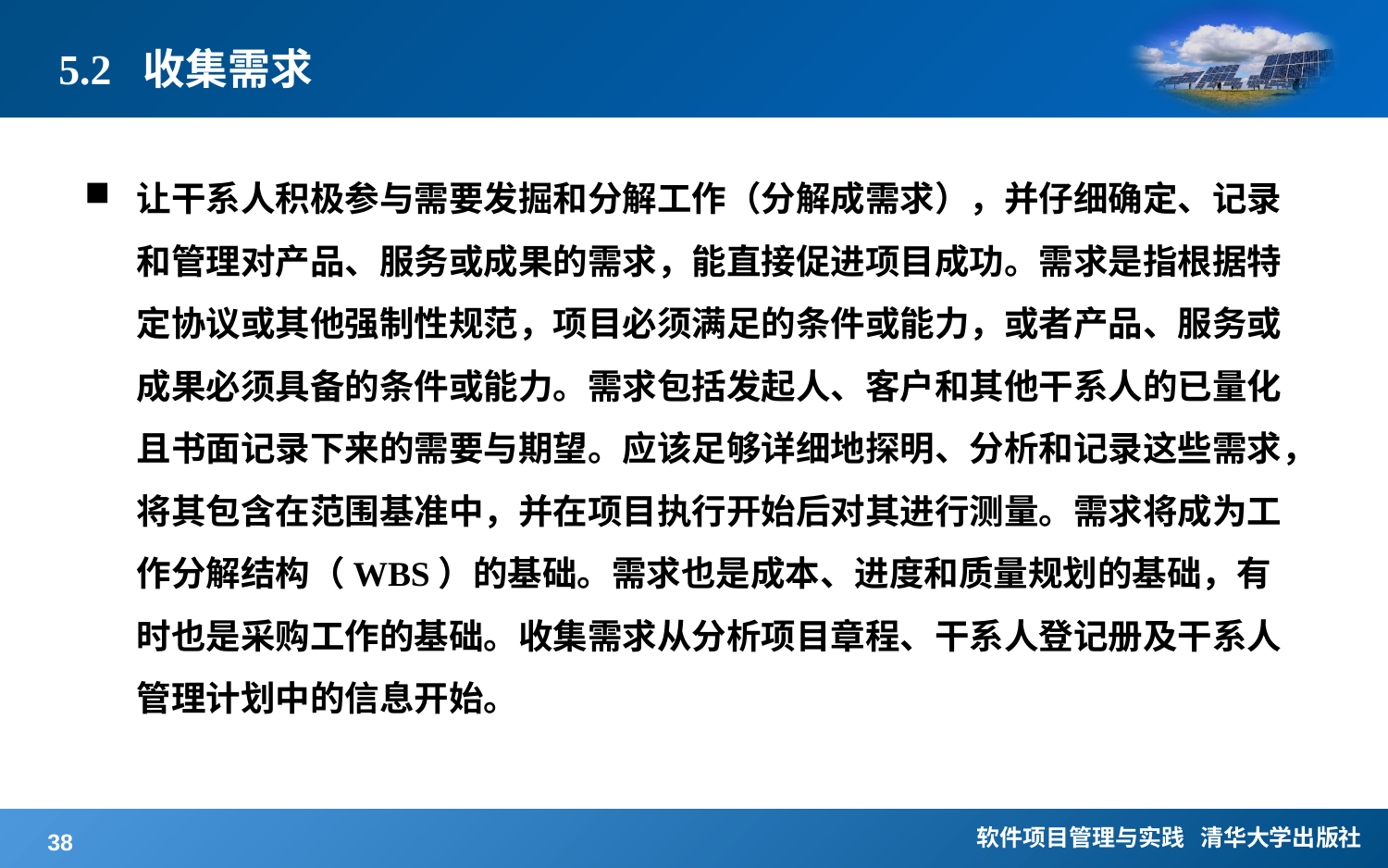

# 5.2  收集需求
让干系人积极参与需要发掘和分解工作（分解成需求），并仔细确定、记录和管理对产品、服务或成果的需求，能直接促进项目成功。需求是指根据特定协议或其他强制性规范，项目必须满足的条件或能力，或者产品、服务或成果必须具备的条件或能力。需求包括发起人、客户和其他干系人的已量化且书面记录下来的需要与期望。应该足够详细地探明、分析和记录这些需求，将其包含在范围基准中，并在项目执行开始后对其进行测量。需求将成为工作分解结构（WBS）的基础。需求也是成本、进度和质量规划的基础，有时也是采购工作的基础。收集需求从分析项目章程、干系人登记册及干系人管理计划中的信息开始。